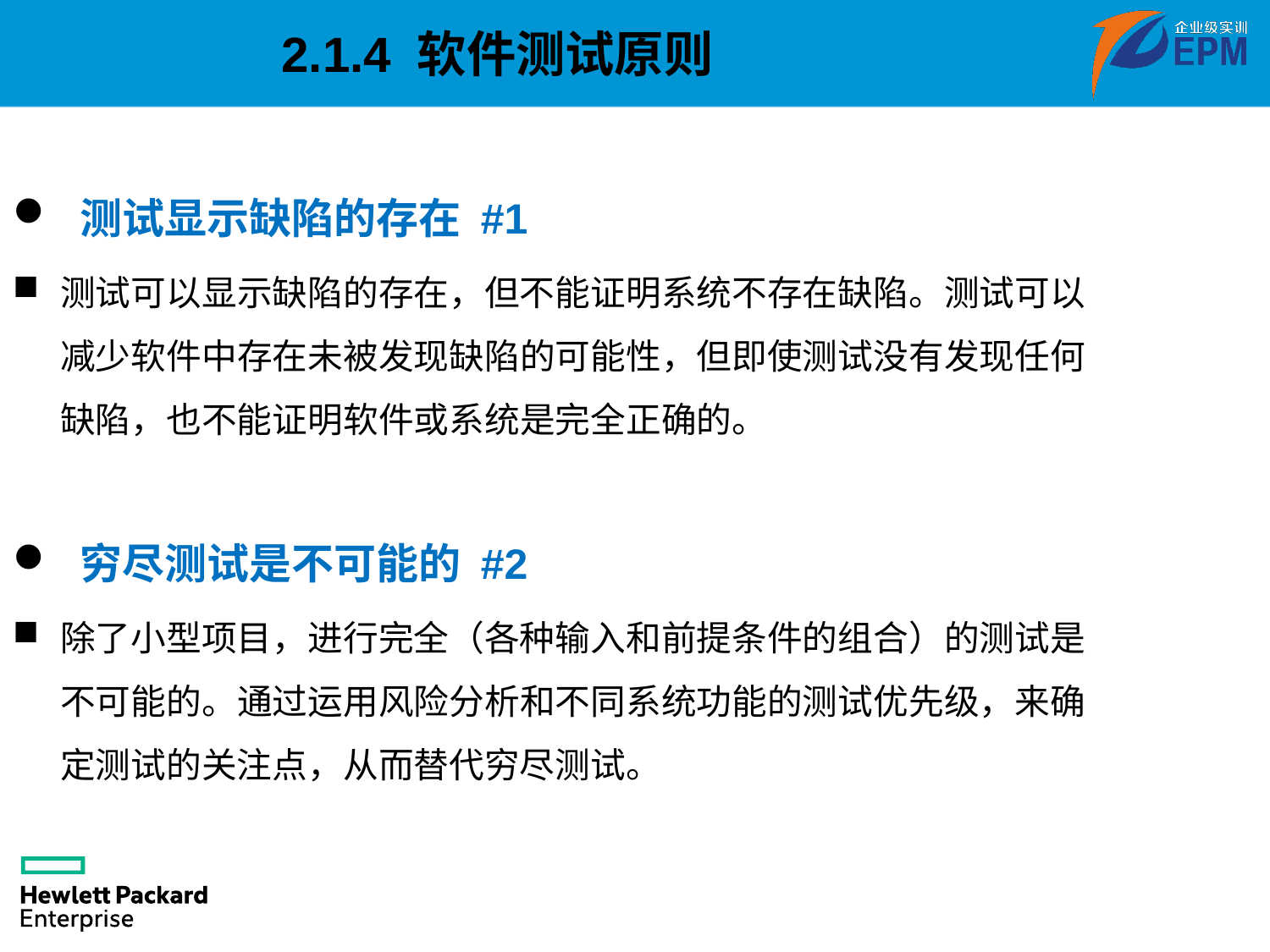

2.1.4 软件测试原则

 测试显示缺陷的存在 #1
测试可以显示缺陷的存在，但不能证明系统不存在缺陷。测试可以减少软件中存在未被发现缺陷的可能性，但即使测试没有发现任何缺陷，也不能证明软件或系统是完全正确的。

 穷尽测试是不可能的 #2
除了小型项目，进行完全（各种输入和前提条件的组合）的测试是不可能的。通过运用风险分析和不同系统功能的测试优先级，来确定测试的关注点，从而替代穷尽测试。